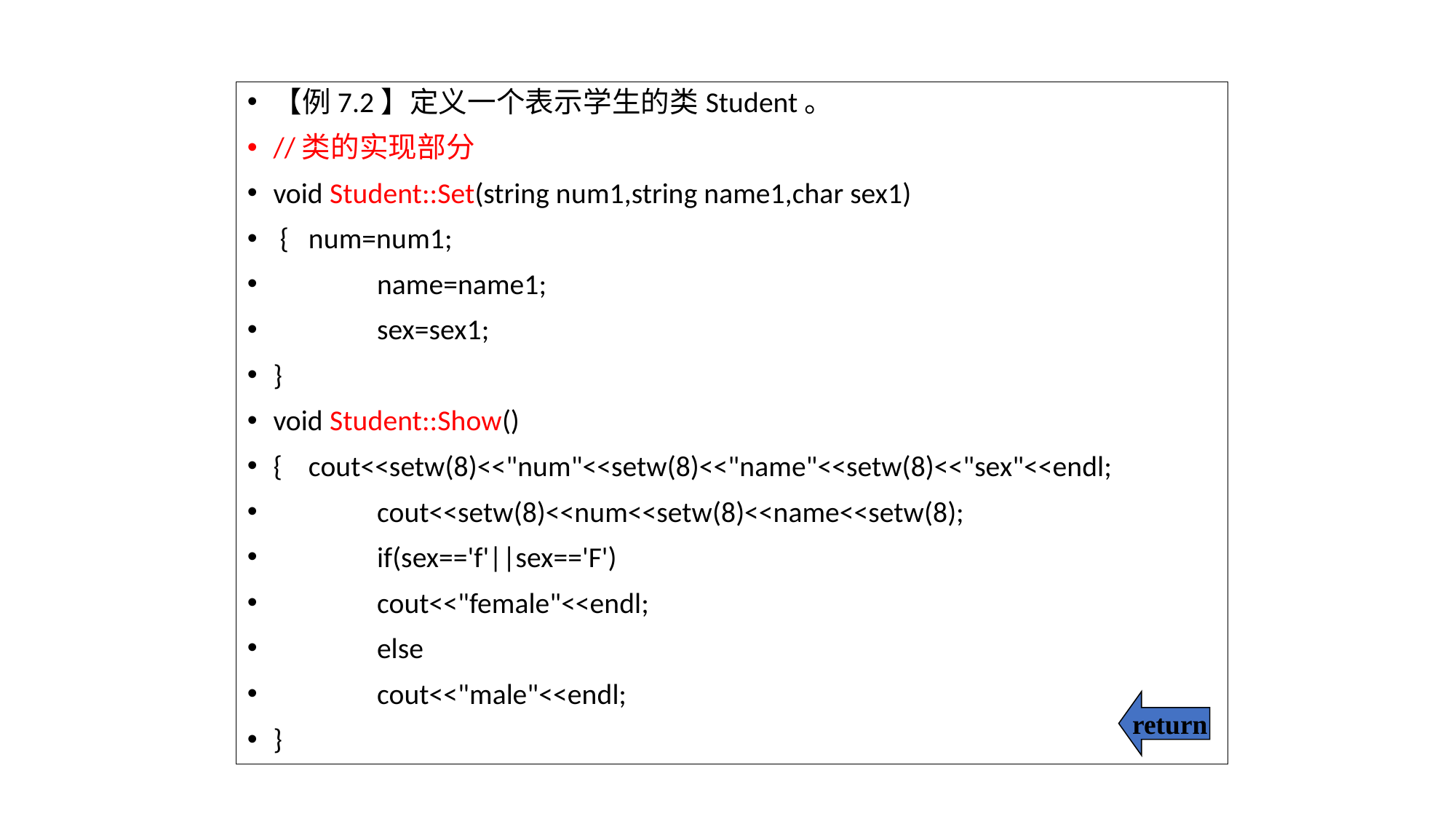

【例7.2】定义一个表示学生的类Student。
//类的实现部分
void Student::Set(string num1,string name1,char sex1)
 {   num=num1;
	name=name1;
	sex=sex1;
}
void Student::Show()
{    cout<<setw(8)<<"num"<<setw(8)<<"name"<<setw(8)<<"sex"<<endl;
	cout<<setw(8)<<num<<setw(8)<<name<<setw(8);
	if(sex=='f'||sex=='F')
		cout<<"female"<<endl;
	else
		cout<<"male"<<endl;
}
return